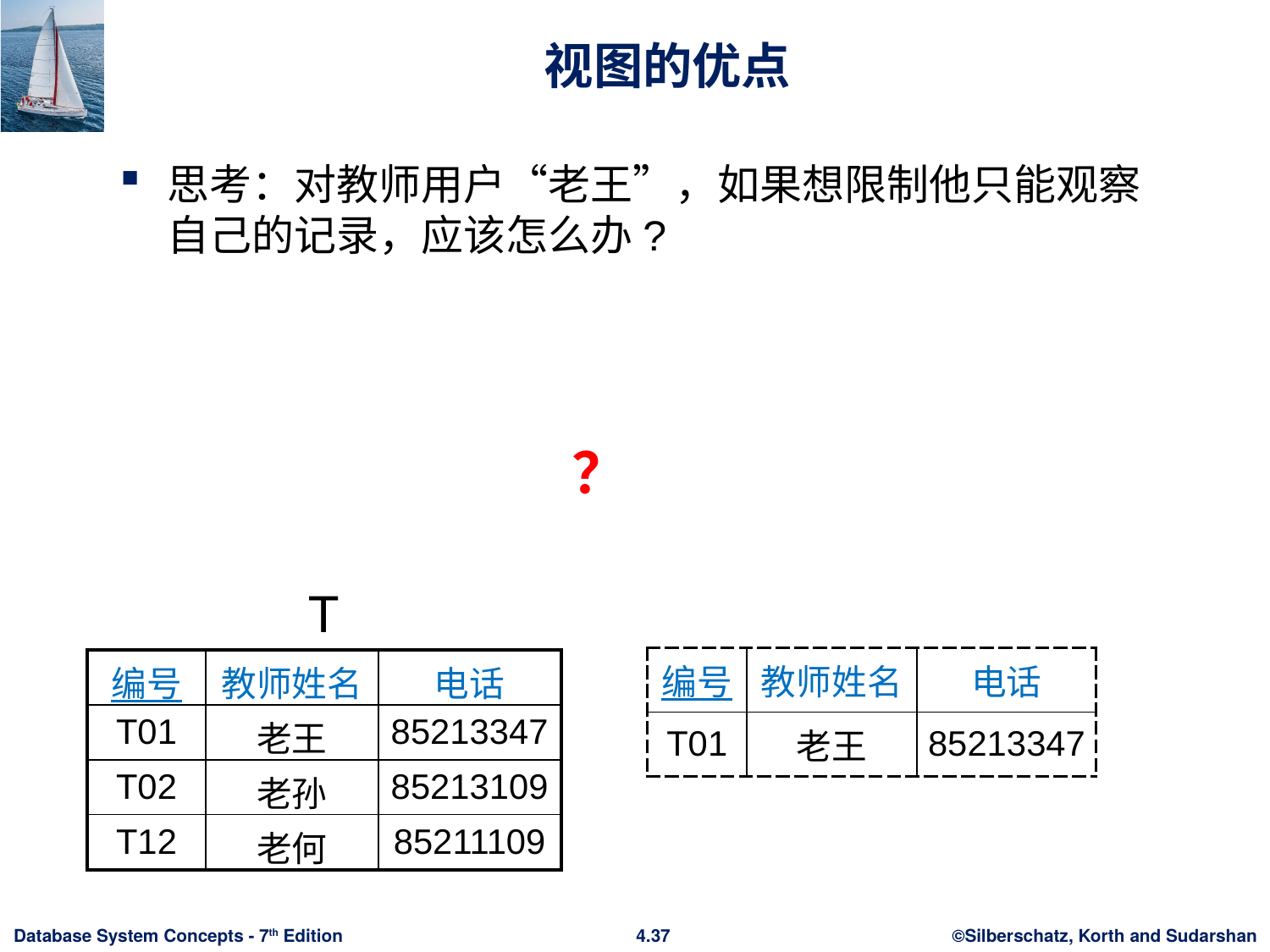

# 视图的优点
思考：对教师用户“老王”，如果想限制他只能观察自己的记录，应该怎么办?

？
T
| 编号 | 教师姓名 | 电话 |
| --- | --- | --- |
| T01 | 老王 | 85213347 |
| 编号 | 教师姓名 | 电话 |
| --- | --- | --- |
| T01 | 老王 | 85213347 |
| T02 | 老孙 | 85213109 |
| T12 | 老何 | 85211109 |